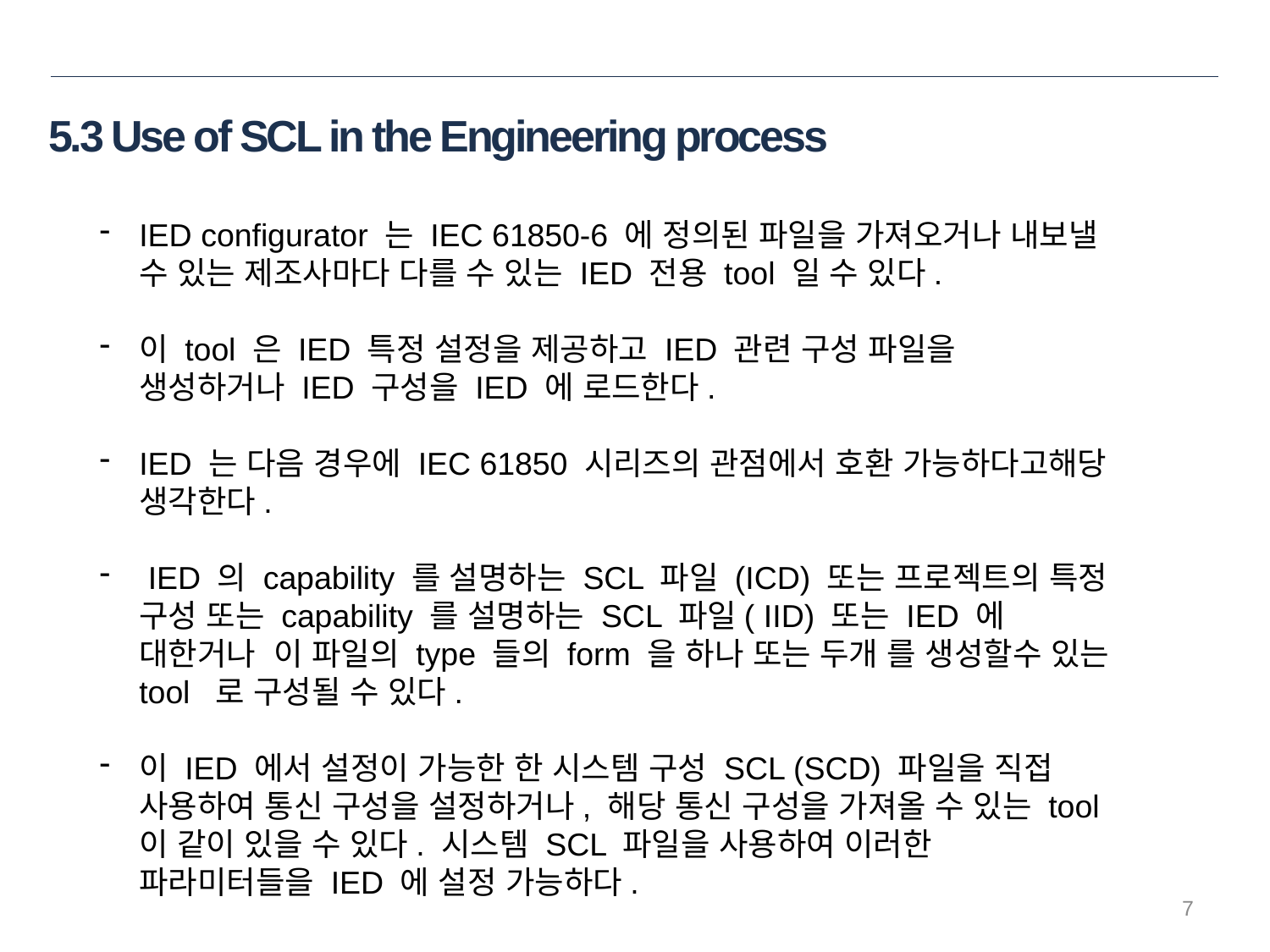

5.3 Use of SCL in the Engineering process

IED configurator 는 IEC 61850-6 에 정의된 파일을 가져오거나 내보낼 수 있는 제조사마다 다를 수 있는 IED 전용 tool 일 수 있다.

이 tool 은 IED 특정 설정을 제공하고 IED 관련 구성 파일을 생성하거나 IED 구성을 IED 에 로드한다.

IED 는 다음 경우에 IEC 61850 시리즈의 관점에서 호환 가능하다고해당 생각한다.

 IED 의 capability 를 설명하는 SCL 파일 (ICD) 또는 프로젝트의 특정 구성 또는 capability 를 설명하는 SCL 파일( IID) 또는 IED 에 대한거나  이 파일의 type 들의 form 을 하나 또는 두개 를 생성할수 있는 tool  로 구성될 수 있다.

이 IED 에서 설정이 가능한 한 시스템 구성 SCL (SCD) 파일을 직접 사용하여 통신 구성을 설정하거나, 해당 통신 구성을 가져올 수 있는 tool 이 같이 있을 수 있다. 시스템 SCL 파일을 사용하여 이러한 파라미터들을 IED 에 설정 가능하다.

7